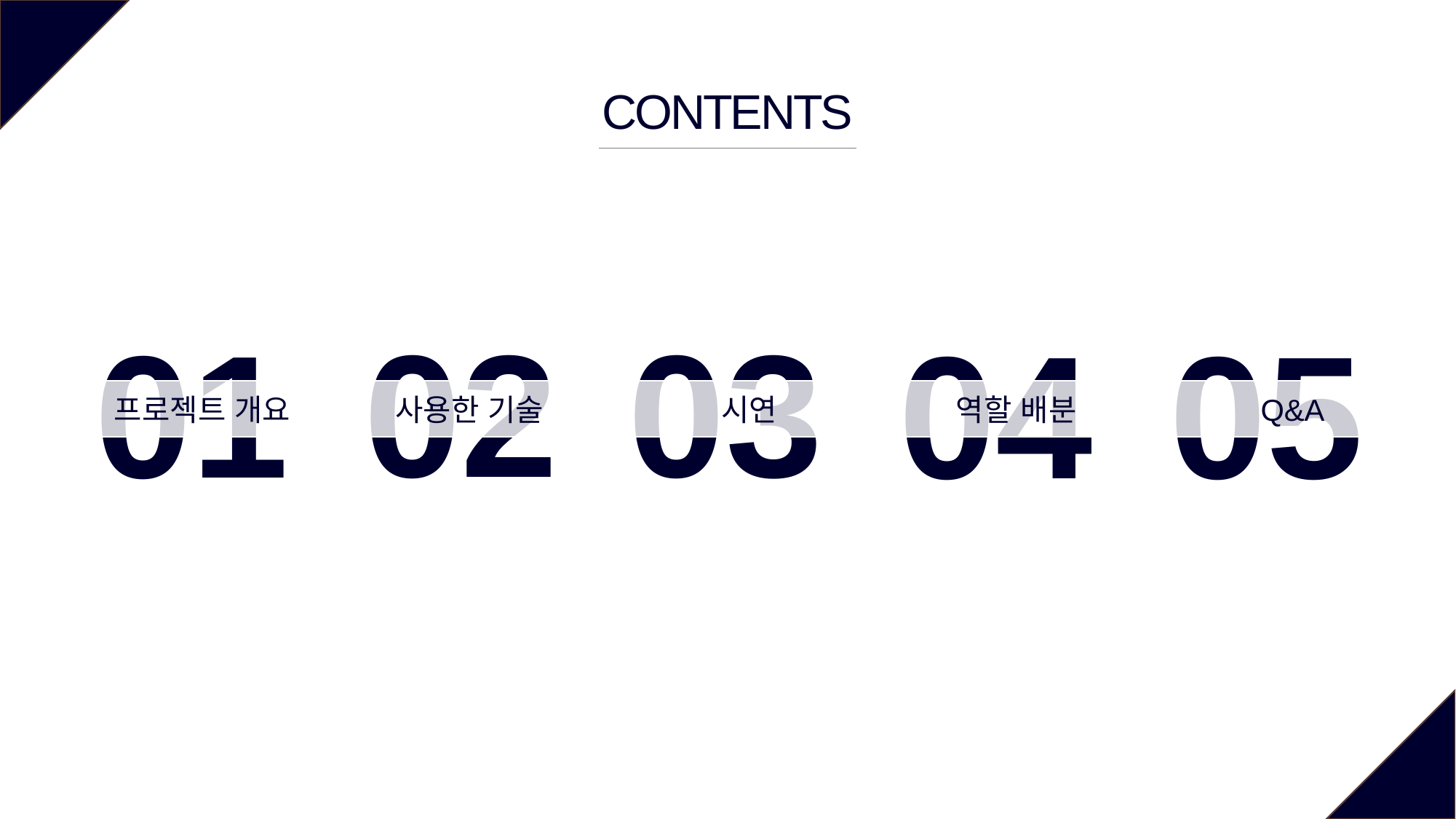

CONTENTS
03
02
01
04
05
    프로젝트 개요
     사용한 기술
         시연
   역할 배분
         Q&A